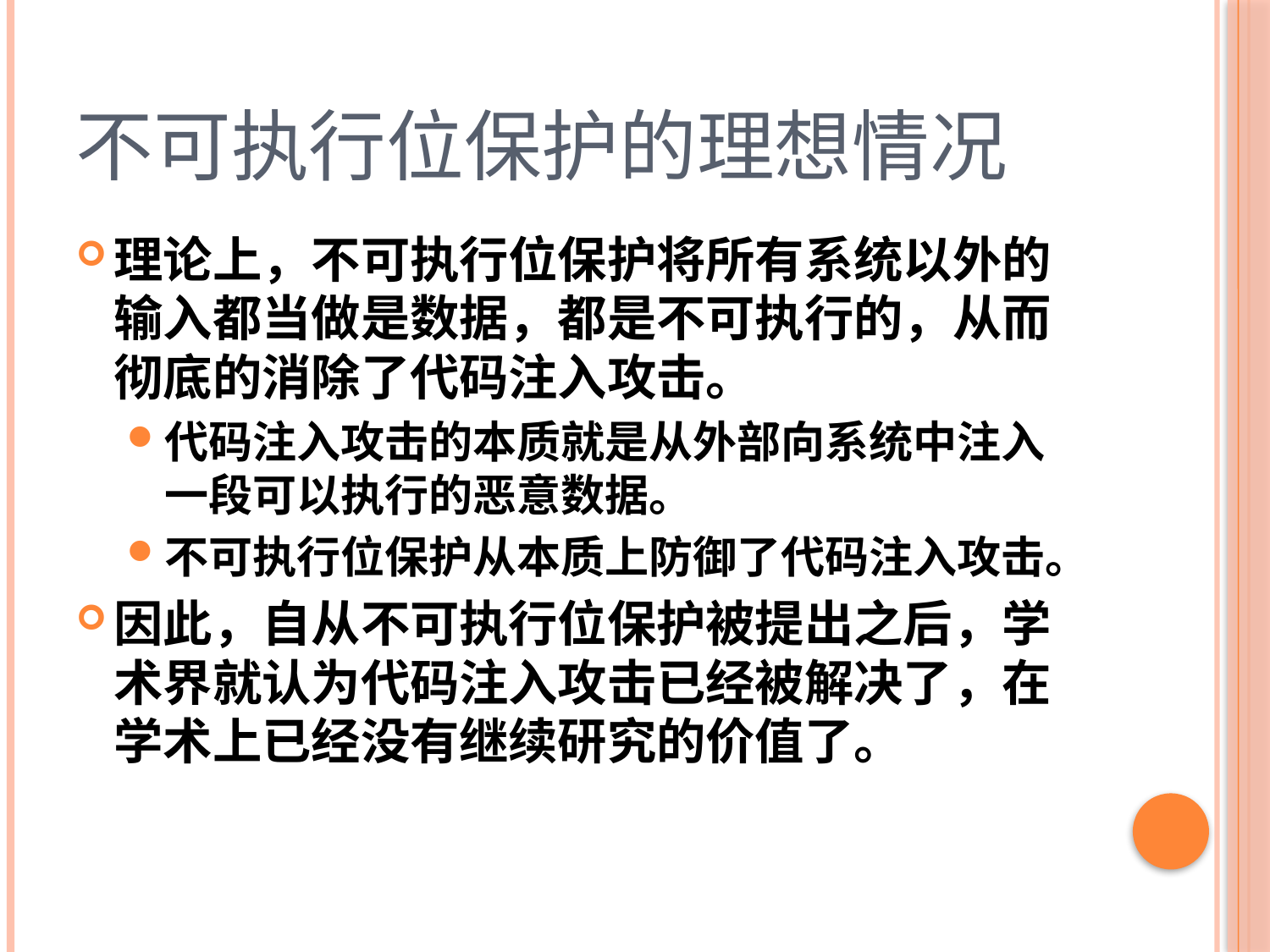

# 不可执行位保护的理想情况
理论上，不可执行位保护将所有系统以外的输入都当做是数据，都是不可执行的，从而彻底的消除了代码注入攻击。
代码注入攻击的本质就是从外部向系统中注入一段可以执行的恶意数据。
不可执行位保护从本质上防御了代码注入攻击。
因此，自从不可执行位保护被提出之后，学术界就认为代码注入攻击已经被解决了，在学术上已经没有继续研究的价值了。